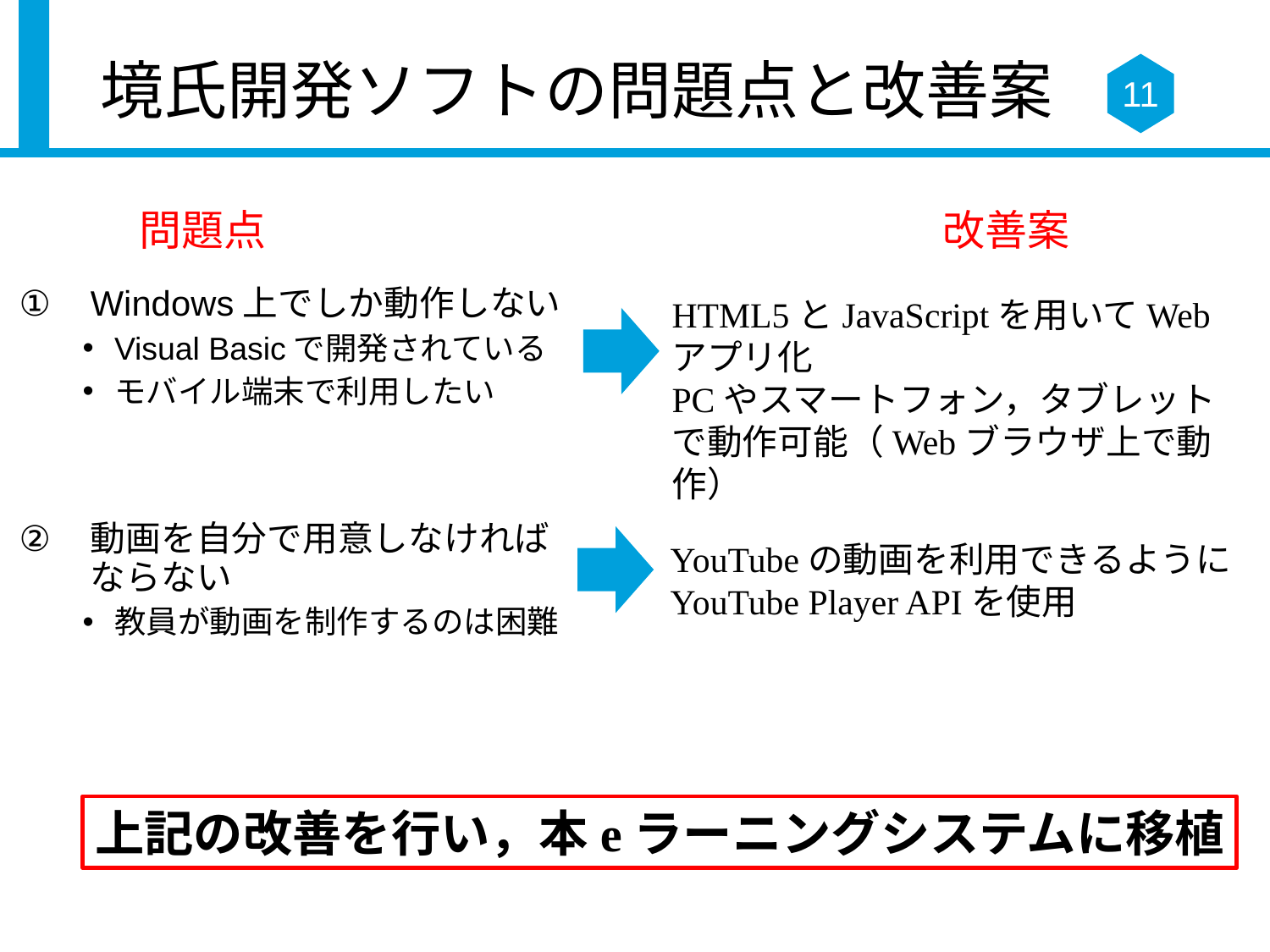

# 境氏開発ソフトの問題点と改善案
11
問題点
改善案
Windows上でしか動作しない
Visual Basicで開発されている
モバイル端末で利用したい

動画を自分で用意しなければならない
教員が動画を制作するのは困難
HTML5とJavaScriptを用いてWebアプリ化
PCやスマートフォン，タブレットで動作可能（Webブラウザ上で動作）

YouTubeの動画を利用できるように
YouTube Player APIを使用
上記の改善を行い，本eラーニングシステムに移植